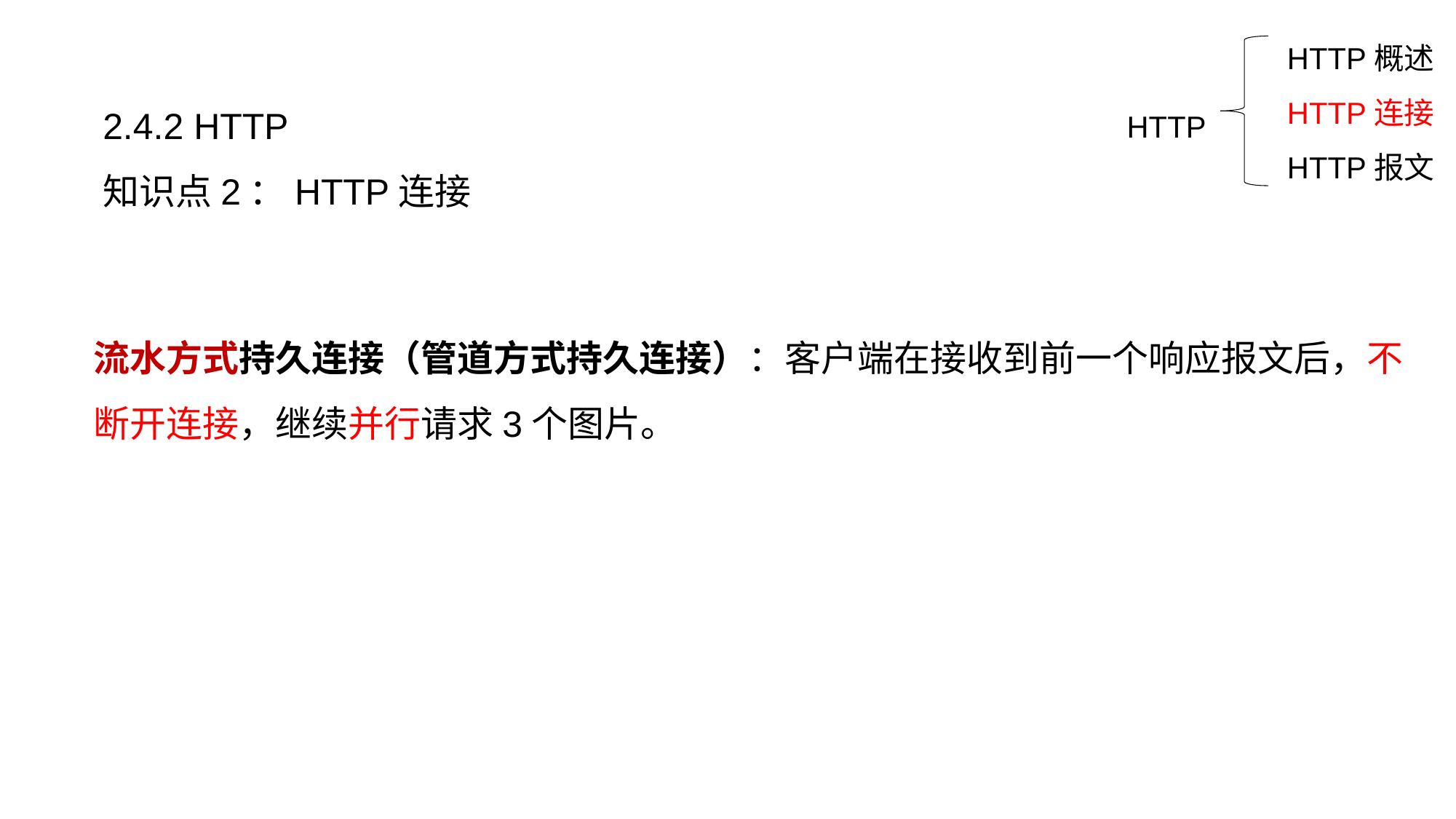

HTTP概述
HTTP连接
HTTP报文

2.4.2 HTTP
知识点2：HTTP连接
HTTP
流水方式持久连接（管道方式持久连接）：客户端在接收到前一个响应报文后，不断开连接，继续并行请求3个图片。